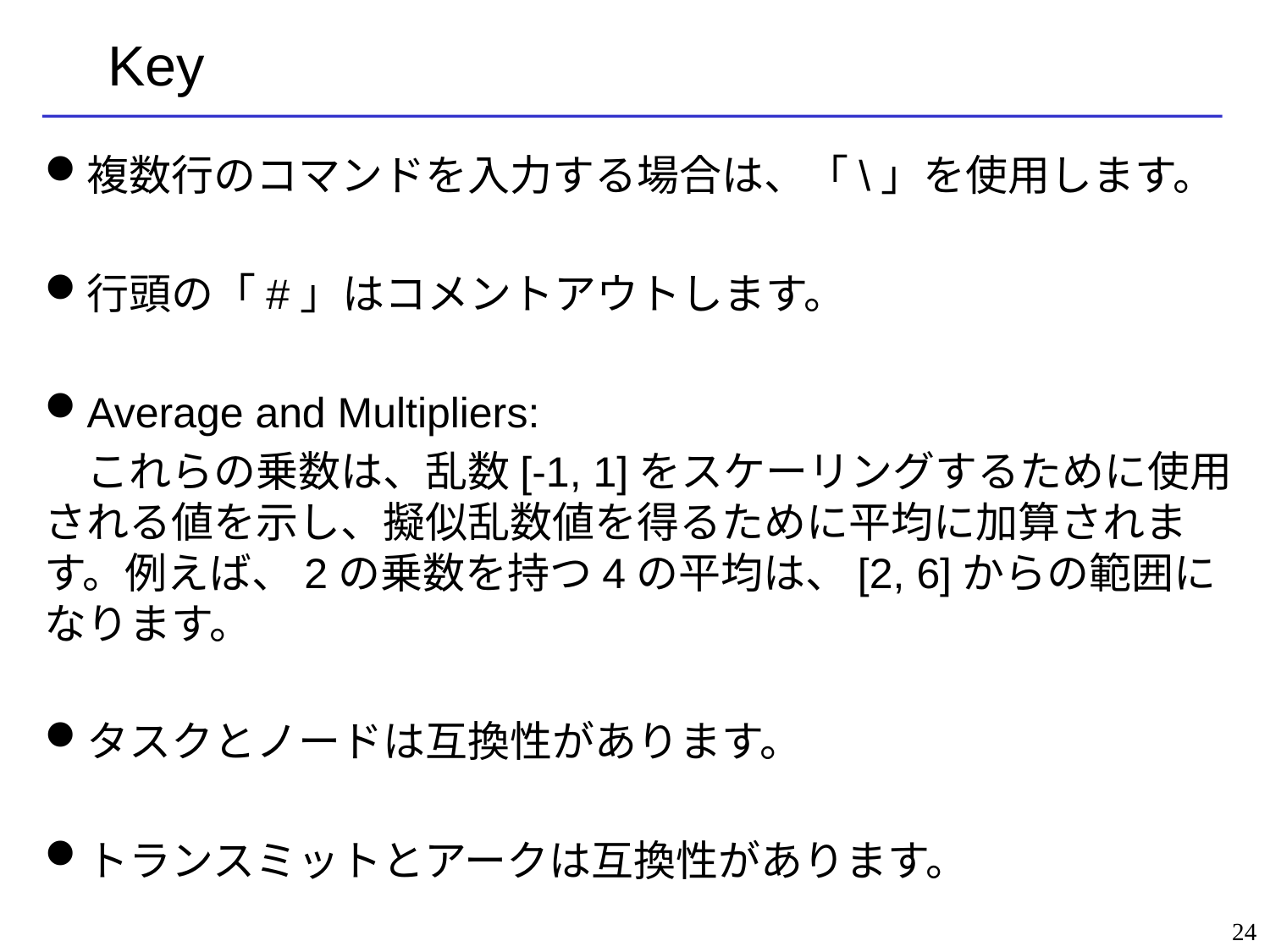

# Key
複数行のコマンドを入力する場合は、「\」を使用します。

行頭の「#」はコメントアウトします。

Average and Multipliers:
　これらの乗数は、乱数[-1, 1]をスケーリングするために使用される値を示し、擬似乱数値を得るために平均に加算されます。例えば、2の乗数を持つ4の平均は、[2, 6]からの範囲になります。

タスクとノードは互換性があります。

トランスミットとアークは互換性があります。
24